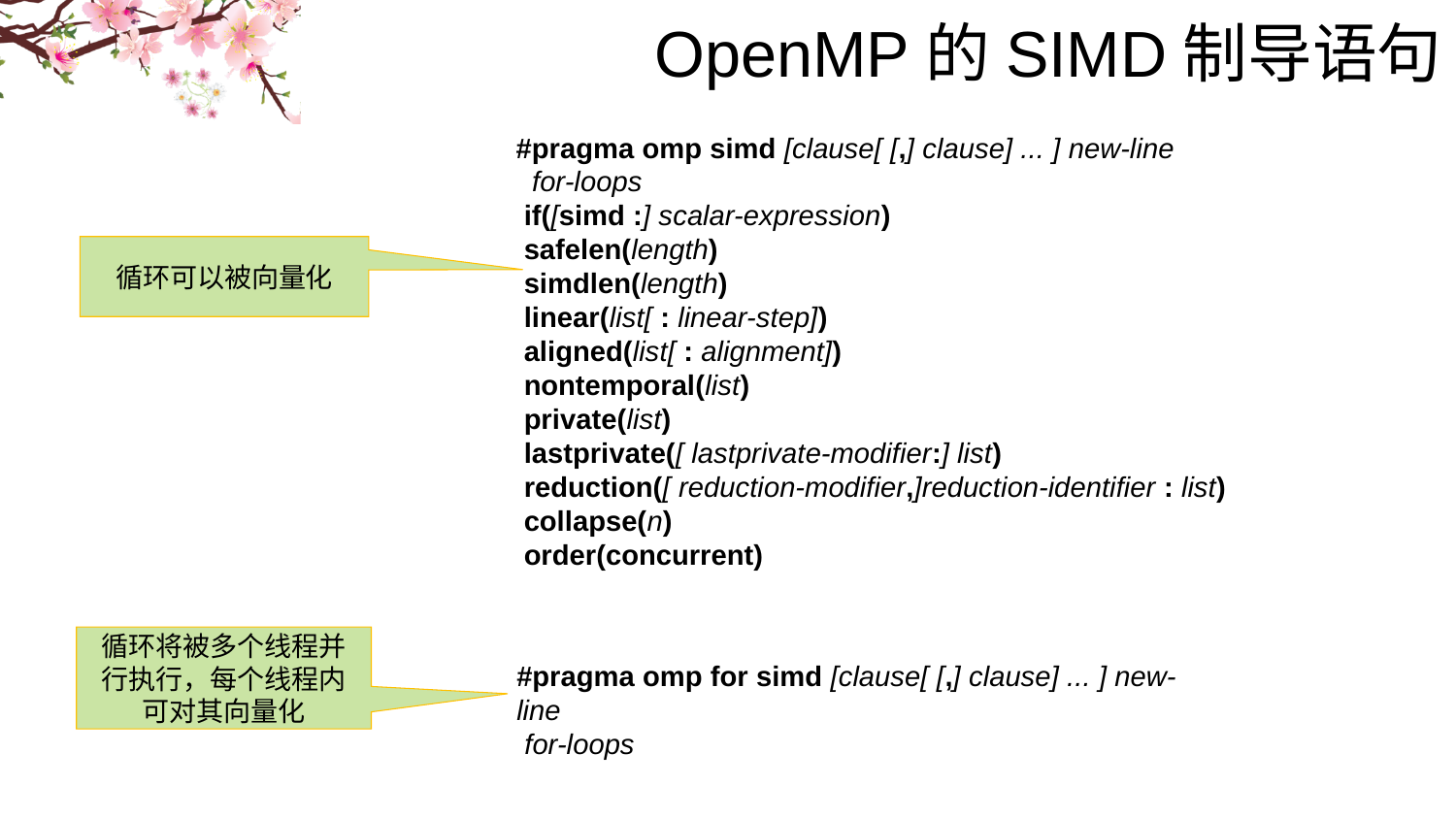

# OpenMP的SIMD制导语句
#pragma omp simd [clause[ [,] clause] ... ] new-line
  for-loops
 if([simd :] scalar-expression)
 safelen(length)
 simdlen(length)
 linear(list[ : linear-step])
 aligned(list[ : alignment])
 nontemporal(list)
 private(list)
 lastprivate([ lastprivate-modifier:] list)
 reduction([ reduction-modifier,]reduction-identifier : list)
 collapse(n)
 order(concurrent)
循环可以被向量化
循环将被多个线程并行执行，每个线程内可对其向量化
#pragma omp for simd [clause[ [,] clause] ... ] new-line
 for-loops